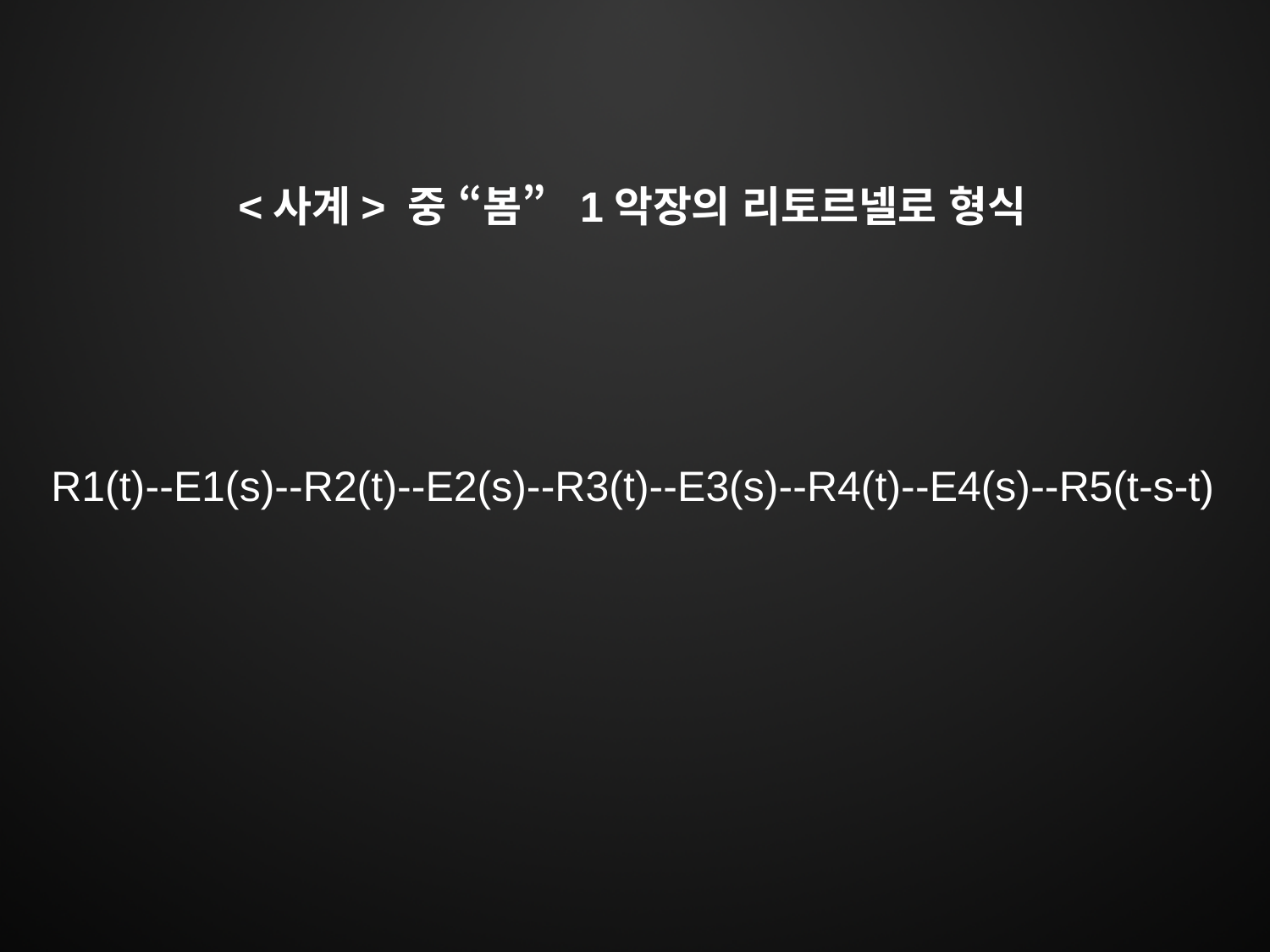

<사계> 중 “봄”  1악장의 리토르넬로 형식

  R1(t)--E1(s)--R2(t)--E2(s)--R3(t)--E3(s)--R4(t)--E4(s)--R5(t-s-t)